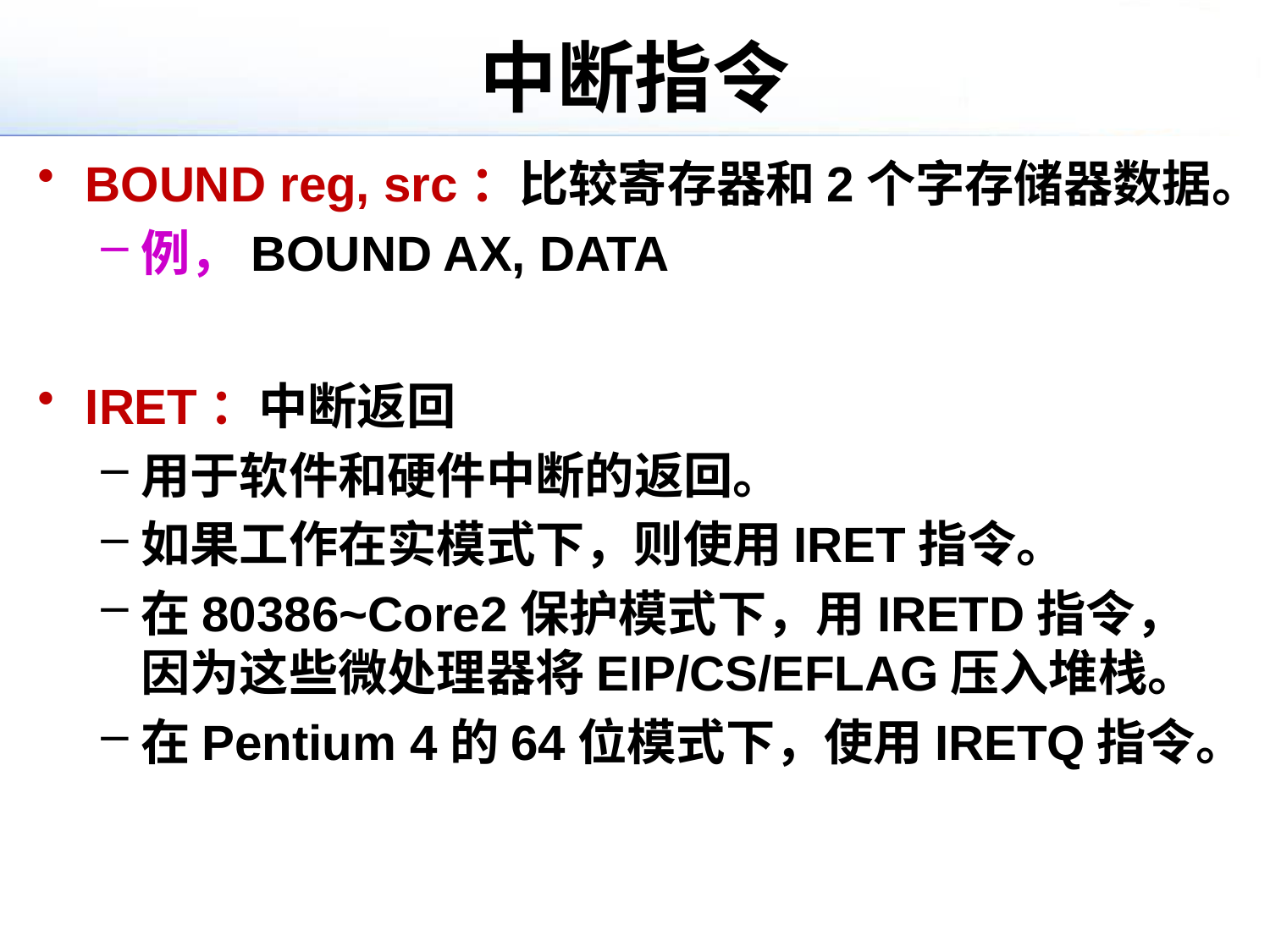

# 中断指令
BOUND reg, src：比较寄存器和2个字存储器数据。
例，BOUND AX, DATA

IRET：中断返回
用于软件和硬件中断的返回。
如果工作在实模式下，则使用IRET指令。
在80386~Core2保护模式下，用IRETD指令，因为这些微处理器将EIP/CS/EFLAG压入堆栈。
在Pentium 4的64位模式下，使用IRETQ指令。